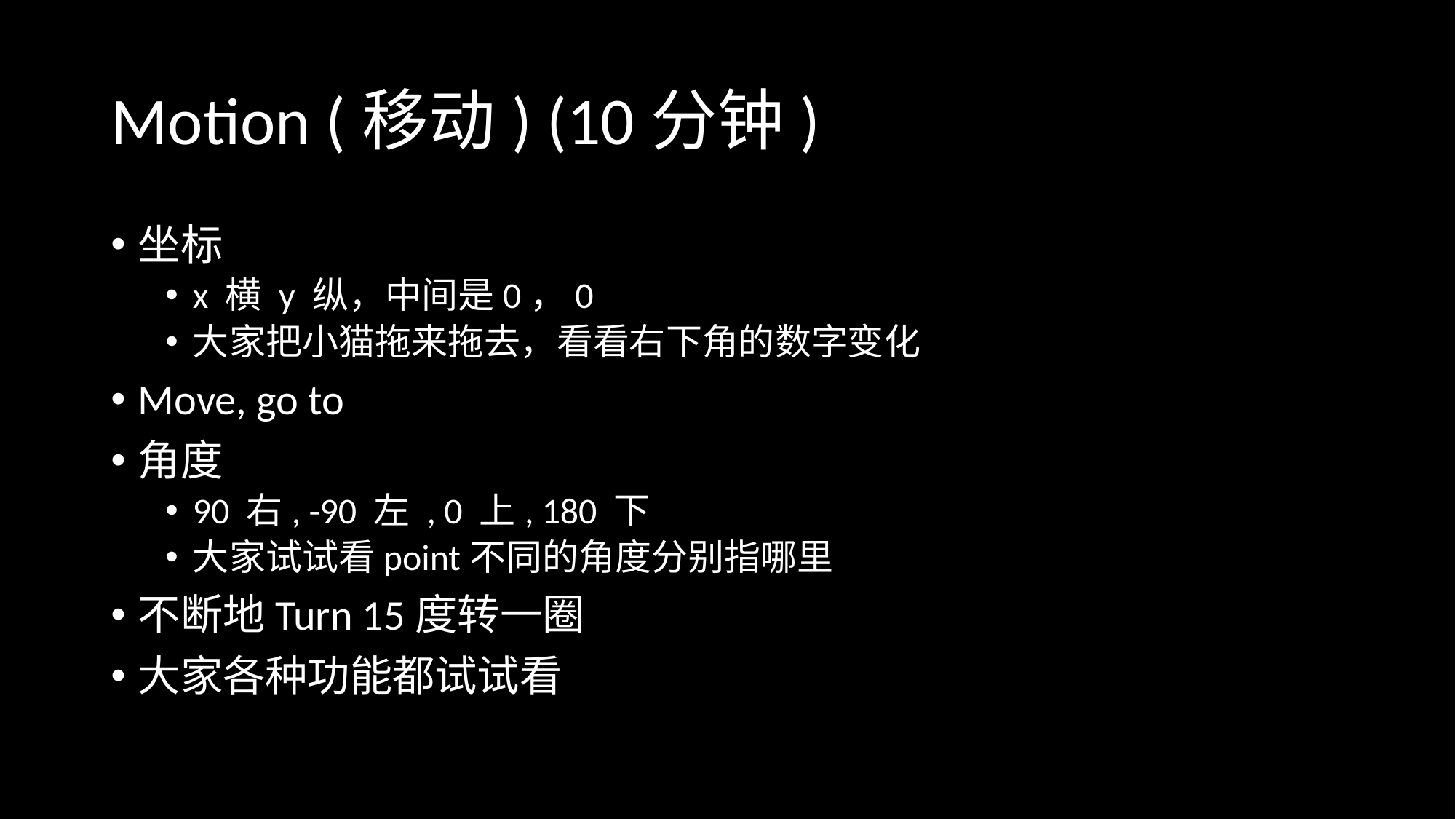

# Motion (移动) (10分钟)
坐标
x 横 y 纵，中间是0，0
大家把小猫拖来拖去，看看右下角的数字变化
Move, go to
角度
90 右, -90 左 , 0 上, 180 下
大家试试看point不同的角度分别指哪里
不断地Turn 15度转一圈
大家各种功能都试试看